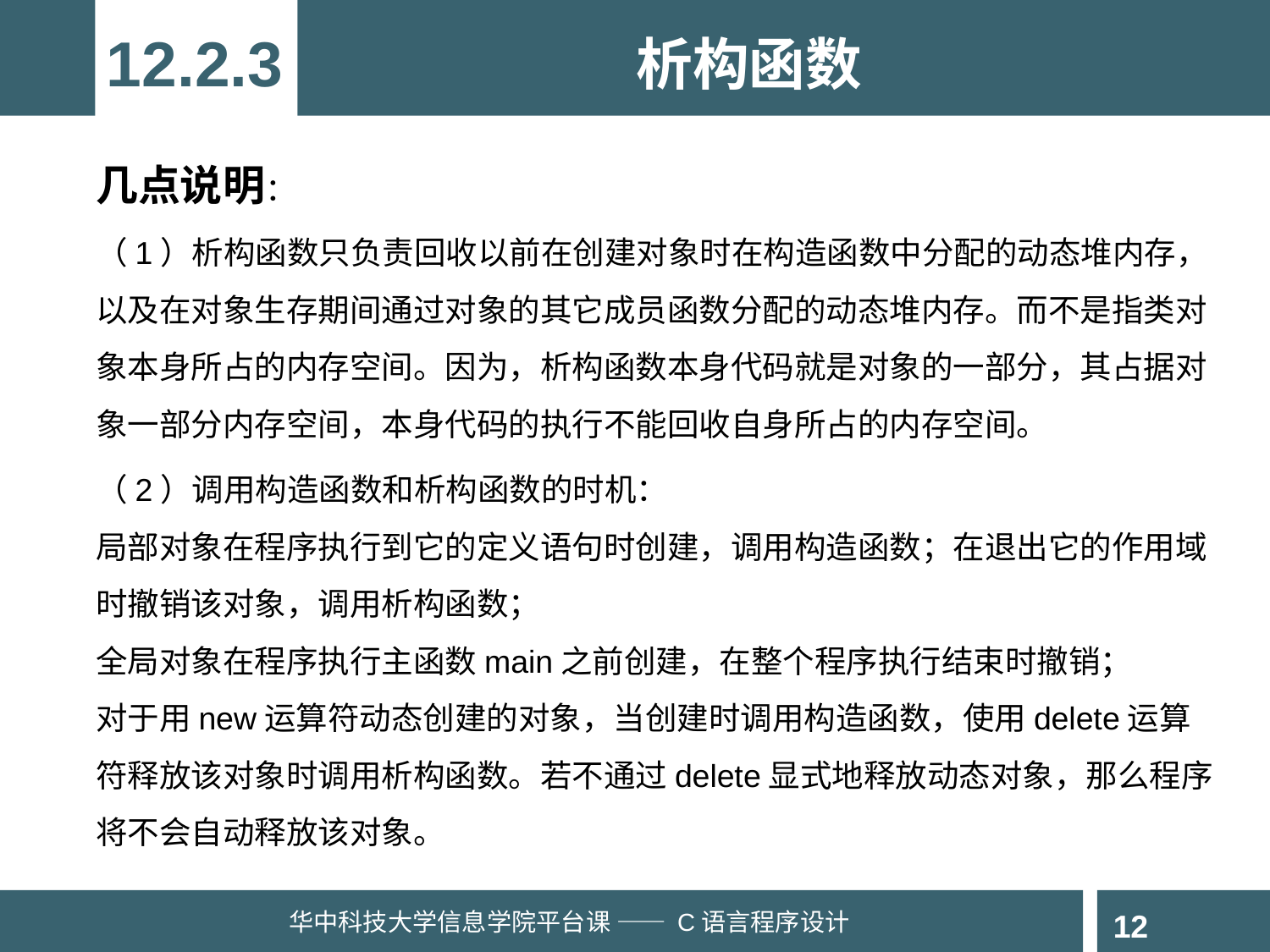

12.2.3
析构函数
几点说明：
（1）析构函数只负责回收以前在创建对象时在构造函数中分配的动态堆内存，以及在对象生存期间通过对象的其它成员函数分配的动态堆内存。而不是指类对象本身所占的内存空间。因为，析构函数本身代码就是对象的一部分，其占据对象一部分内存空间，本身代码的执行不能回收自身所占的内存空间。
（2）调用构造函数和析构函数的时机：
局部对象在程序执行到它的定义语句时创建，调用构造函数；在退出它的作用域时撤销该对象，调用析构函数；
全局对象在程序执行主函数main之前创建，在整个程序执行结束时撤销；
对于用new运算符动态创建的对象，当创建时调用构造函数，使用delete运算符释放该对象时调用析构函数。若不通过delete显式地释放动态对象，那么程序将不会自动释放该对象。